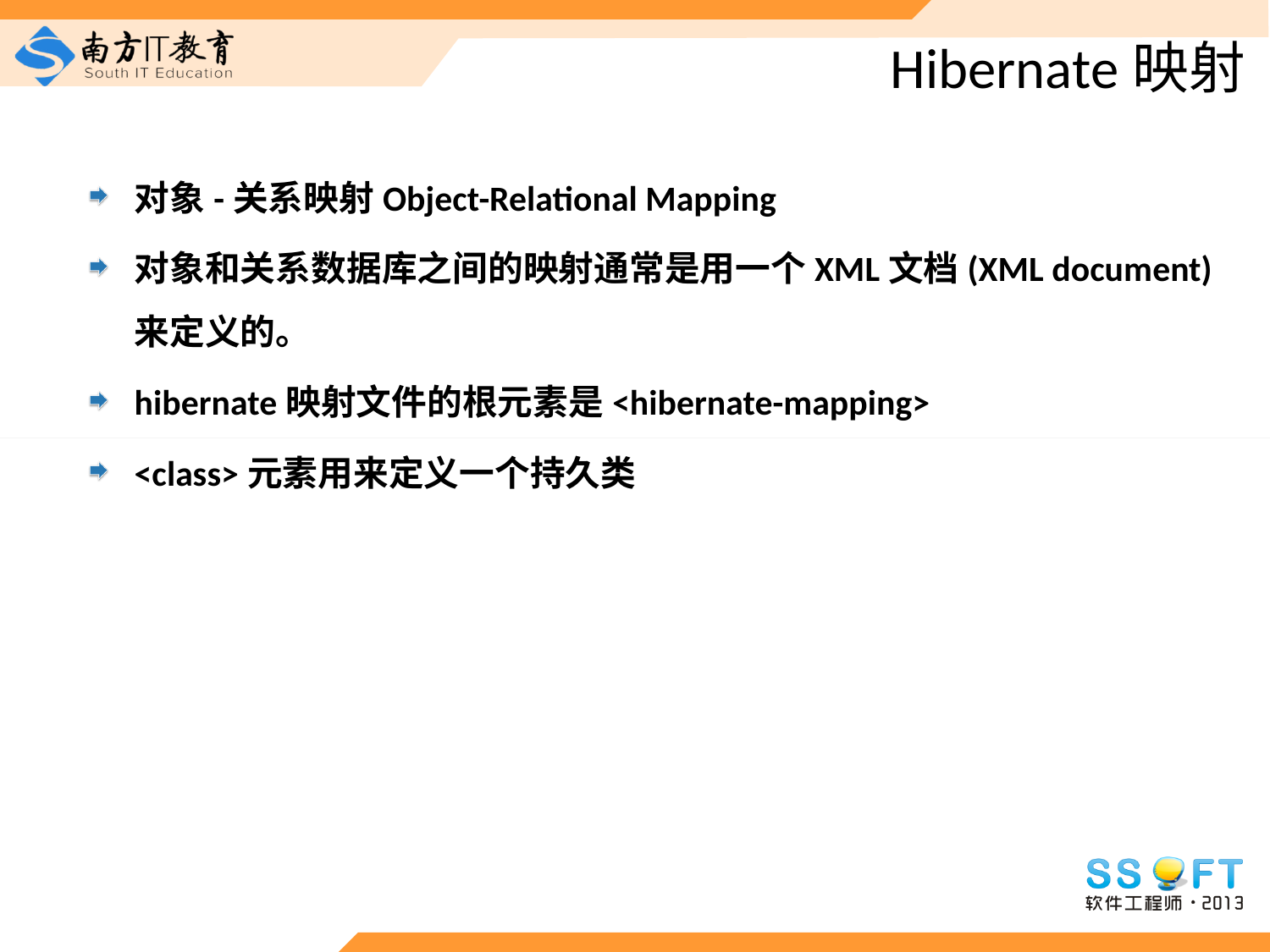

# Hibernate映射
对象-关系映射Object-Relational Mapping
对象和关系数据库之间的映射通常是用一个XML文档(XML document)来定义的。
hibernate映射文件的根元素是<hibernate-mapping>
<class>元素用来定义一个持久类